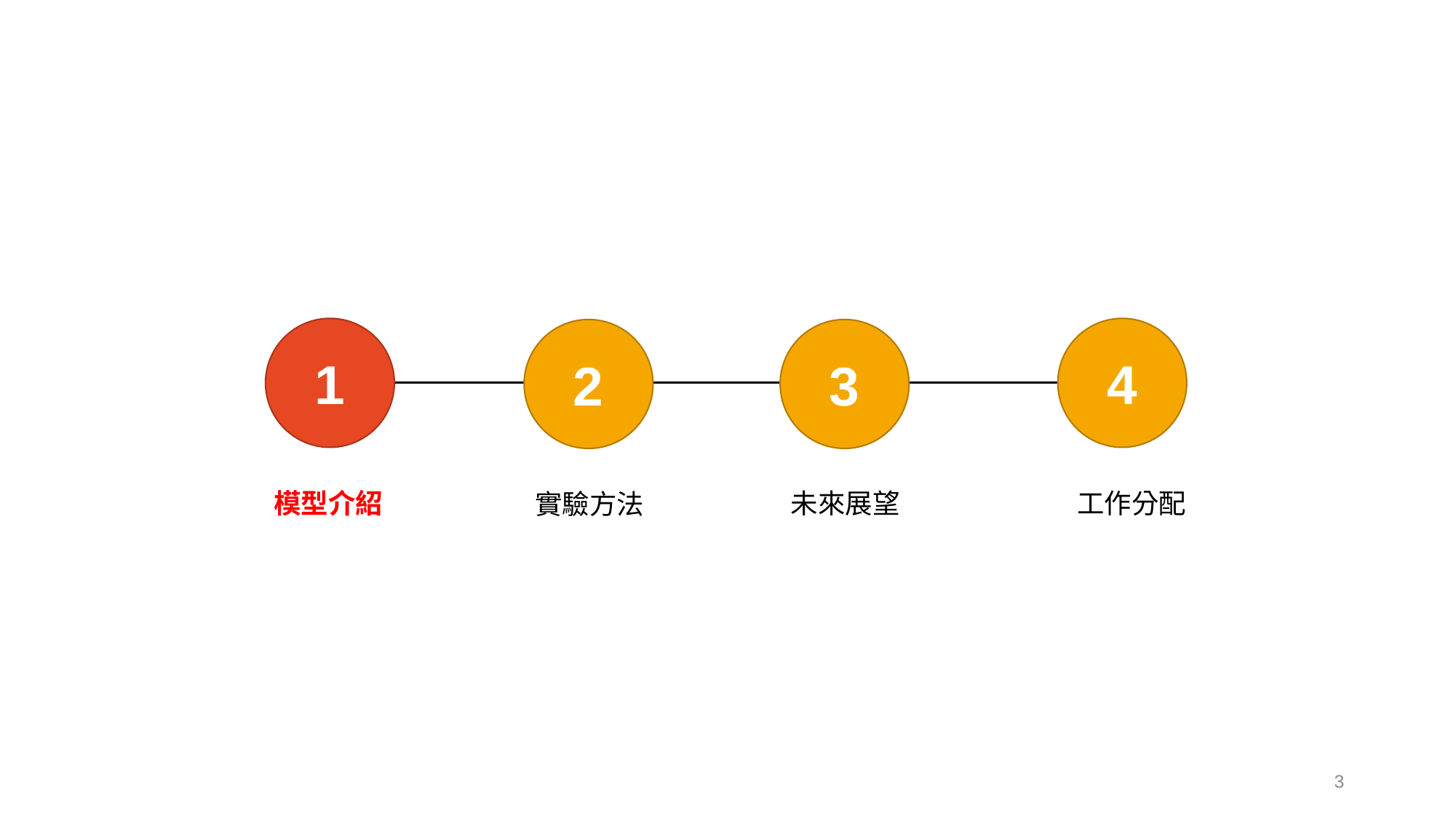

4
1
2
3
模型介紹
未來展望
工作分配
實驗方法
3